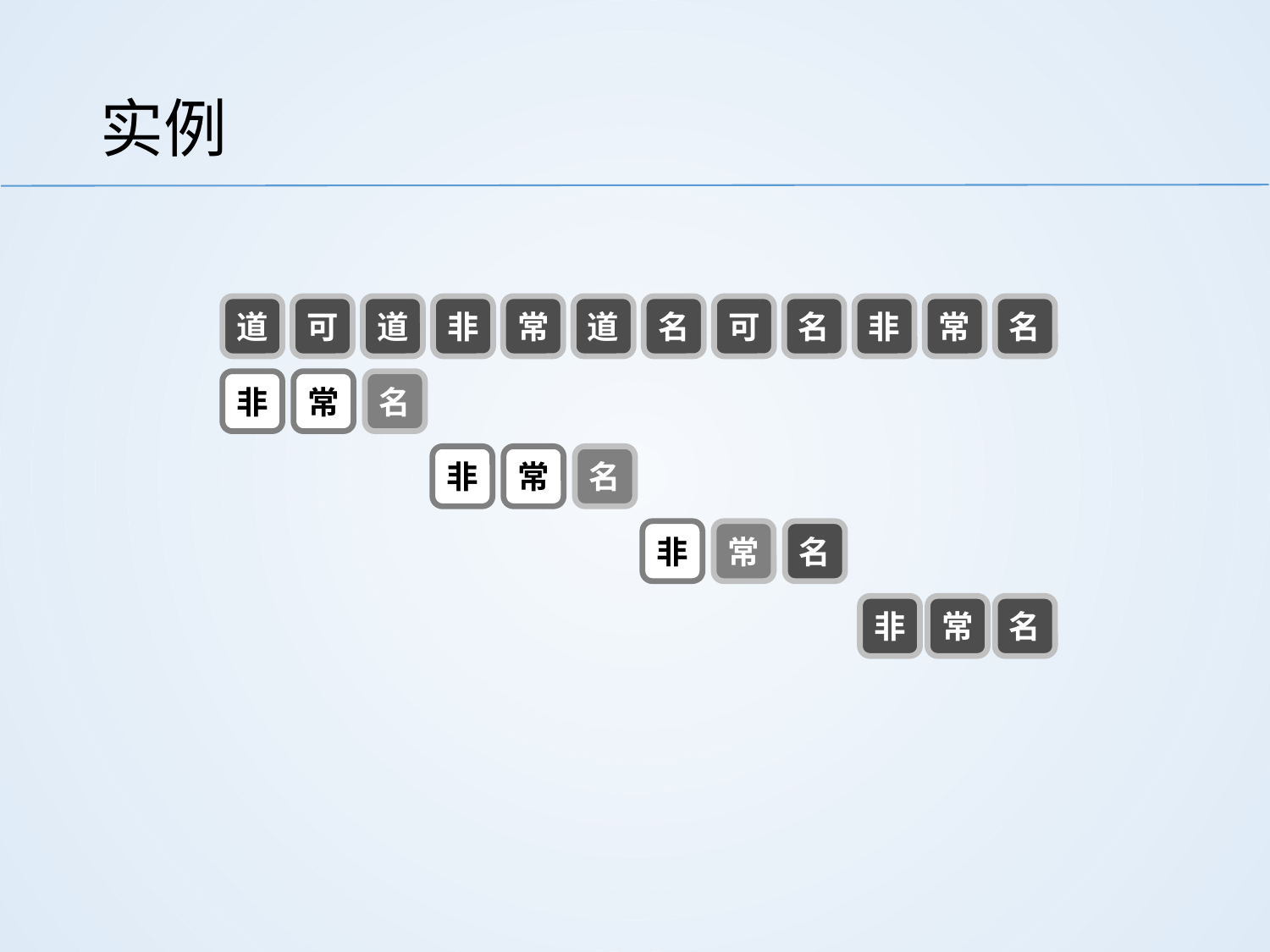

# 实例

道
可
道
非
常
道
名
可
名
非
常
名
非
常
名
非
常
名
非
常
名
非
常
名